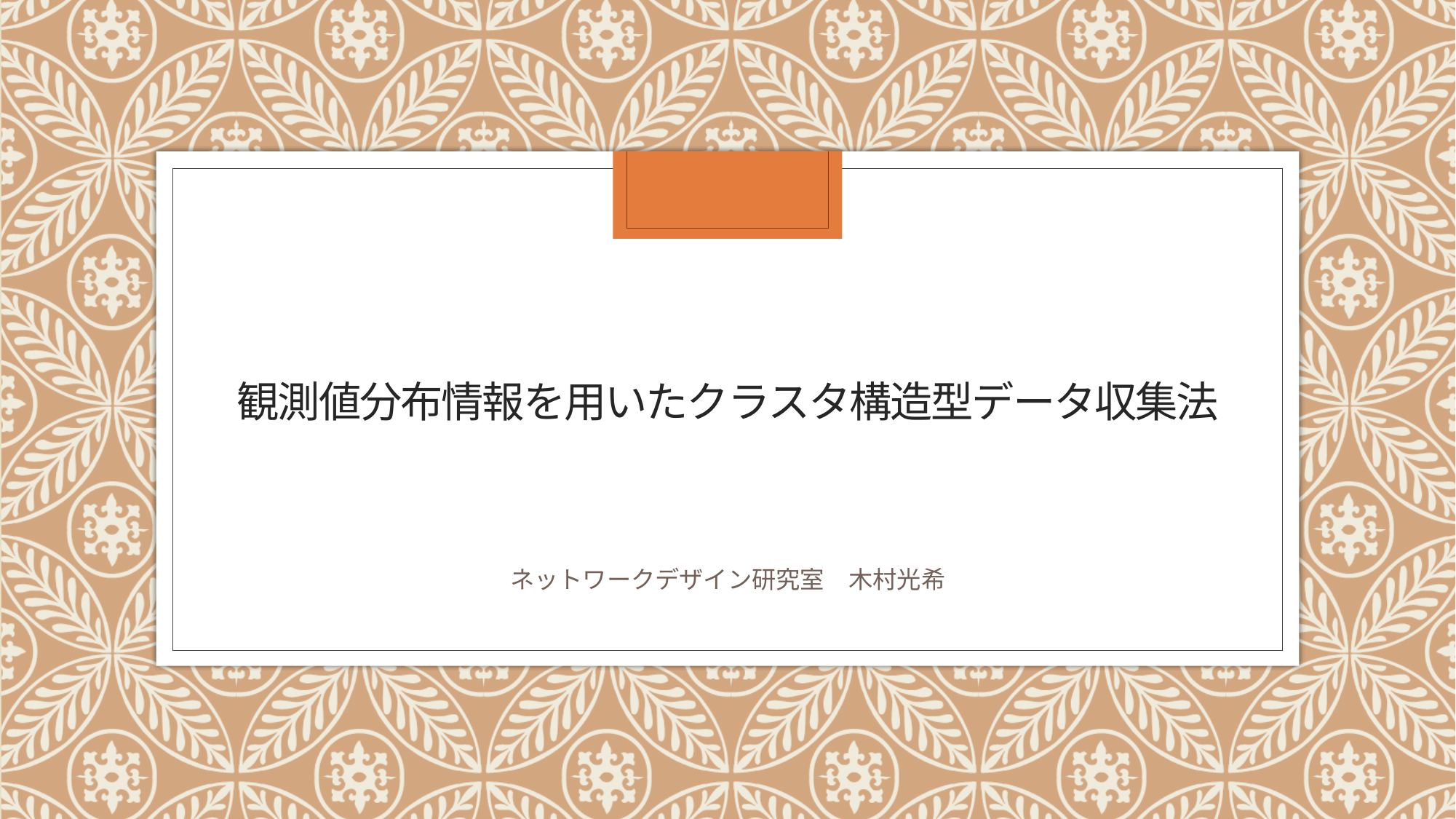

# 観測値分布情報を用いたクラスタ構造型データ収集法
ネットワークデザイン研究室　木村光希